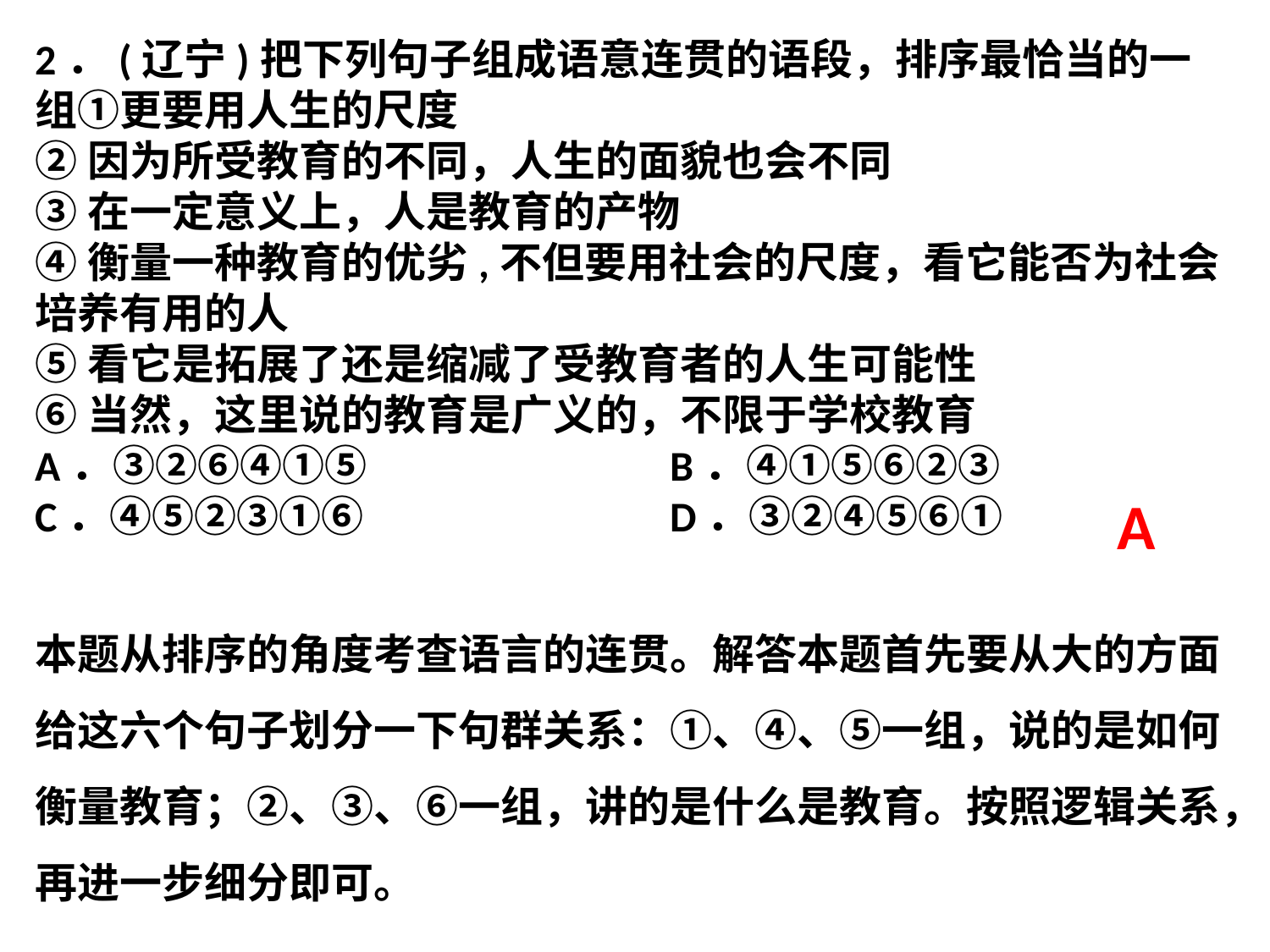

2．(辽宁)把下列句子组成语意连贯的语段，排序最恰当的一组①更要用人生的尺度
②因为所受教育的不同，人生的面貌也会不同
③在一定意义上，人是教育的产物
④衡量一种教育的优劣,不但要用社会的尺度，看它能否为社会培养有用的人
⑤看它是拓展了还是缩减了受教育者的人生可能性
⑥当然，这里说的教育是广义的，不限于学校教育
A．③②⑥④①⑤  			B．④①⑤⑥②③
C．④⑤②③①⑥  			D．③②④⑤⑥①
A
本题从排序的角度考查语言的连贯。解答本题首先要从大的方面给这六个句子划分一下句群关系：①、④、⑤一组，说的是如何衡量教育；②、③、⑥一组，讲的是什么是教育。按照逻辑关系，再进一步细分即可。